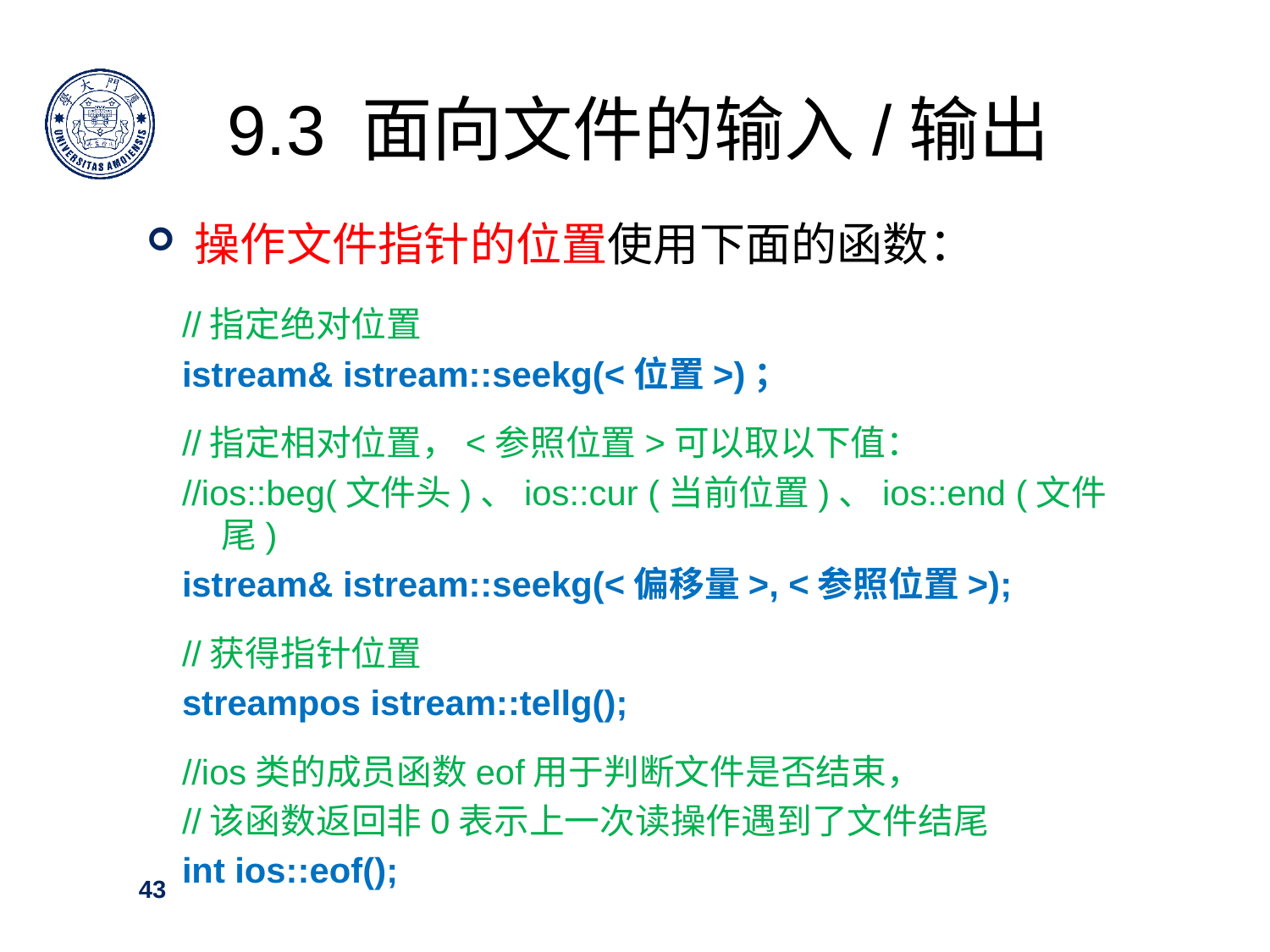

9.3 面向文件的输入/输出
操作文件指针的位置使用下面的函数：

//指定绝对位置
istream& istream::seekg(<位置>)；

//指定相对位置，<参照位置>可以取以下值：
//ios::beg(文件头)、ios::cur (当前位置)、ios::end (文件尾)
istream& istream::seekg(<偏移量>, <参照位置>);

//获得指针位置
streampos istream::tellg();

//ios类的成员函数eof用于判断文件是否结束，
//该函数返回非0表示上一次读操作遇到了文件结尾
int ios::eof();

43